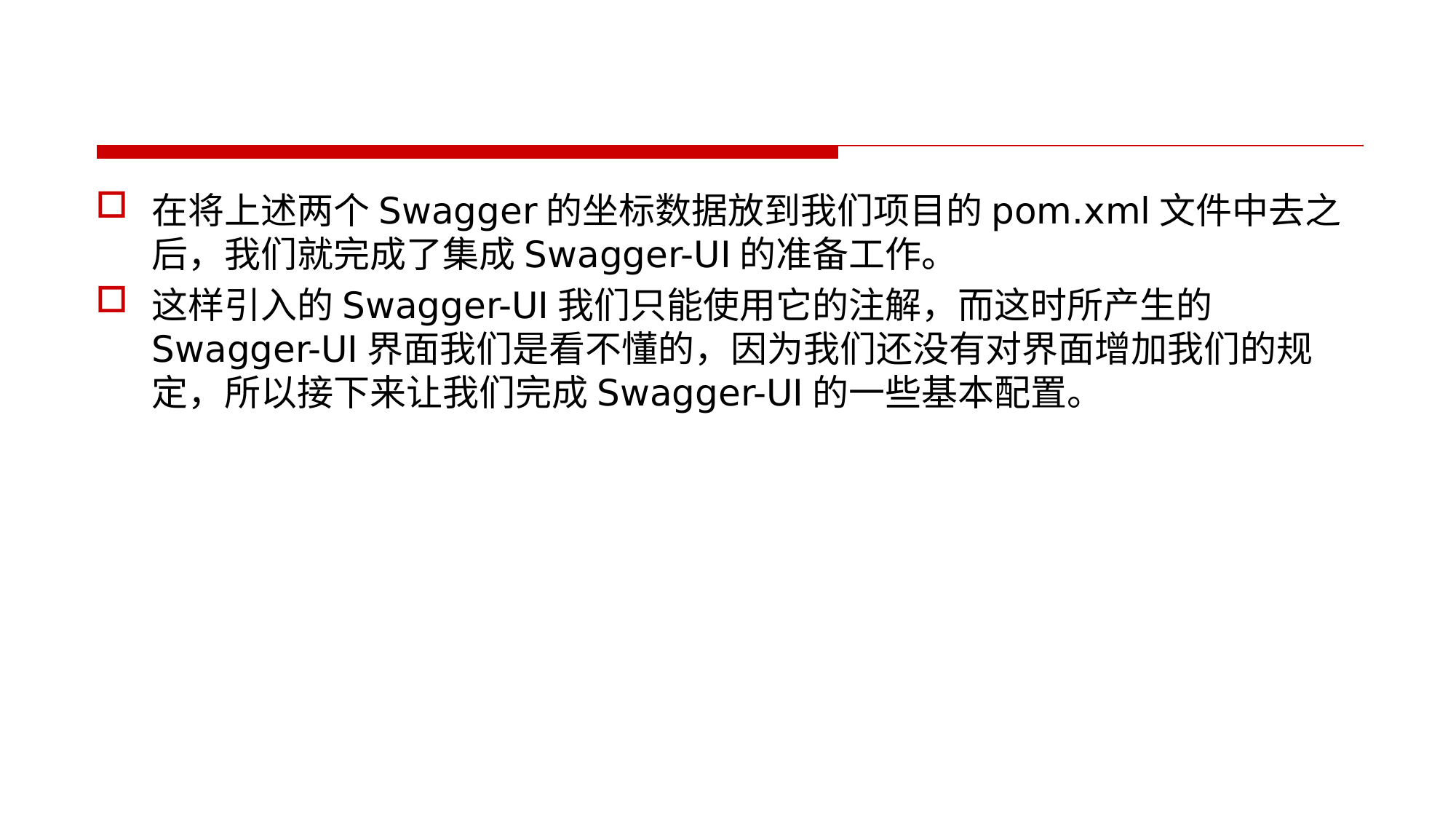

#
在将上述两个Swagger的坐标数据放到我们项目的pom.xml文件中去之后，我们就完成了集成Swagger-UI的准备工作。
这样引入的Swagger-UI我们只能使用它的注解，而这时所产生的Swagger-UI界面我们是看不懂的，因为我们还没有对界面增加我们的规定，所以接下来让我们完成Swagger-UI的一些基本配置。